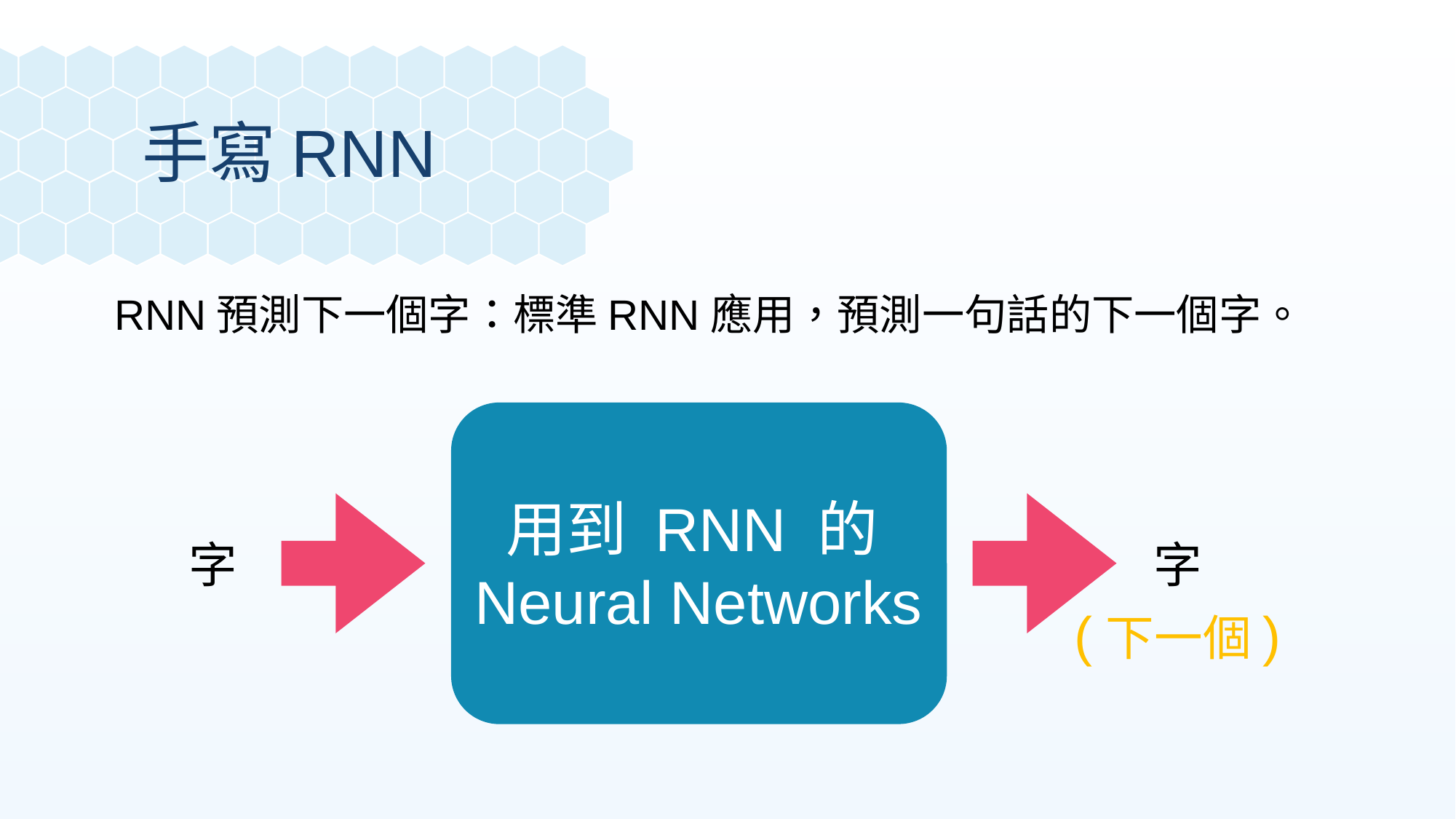

手寫RNN
RNN預測下一個字：標準RNN應用，預測一句話的下一個字。
用到 RNN 的
Neural Networks

字
字
(下一個)